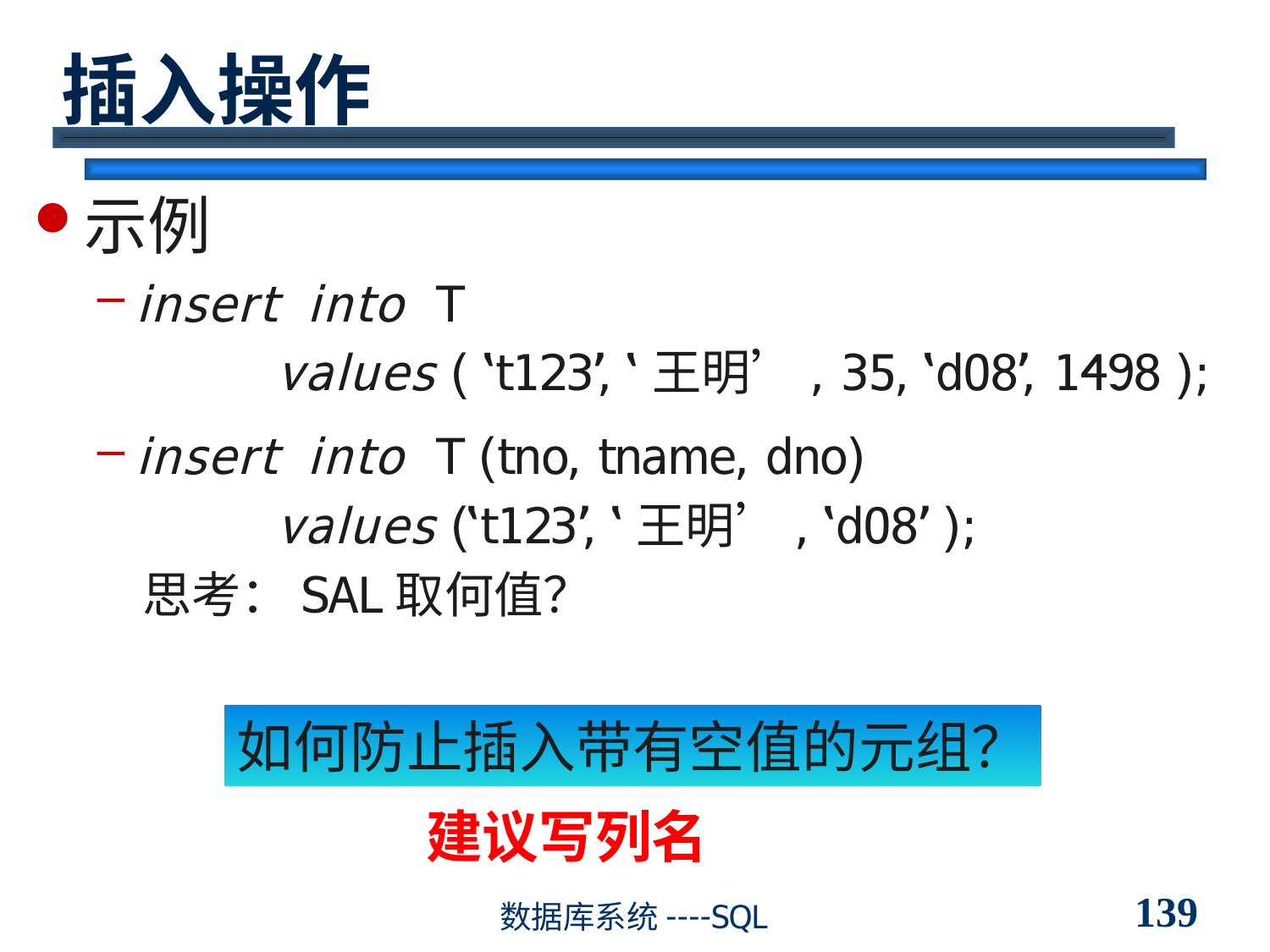

# 插入操作
示例
insert  into  T
		 values ( ‘t123’, ‘王明’, 35, ‘d08’, 1498 );
insert  into  T (tno, tname, dno)
		 values (‘t123’, ‘王明’, ‘d08’ );
   思考：SAL取何值？
如何防止插入带有空值的元组？
建议写列名
139
数据库系统----SQL